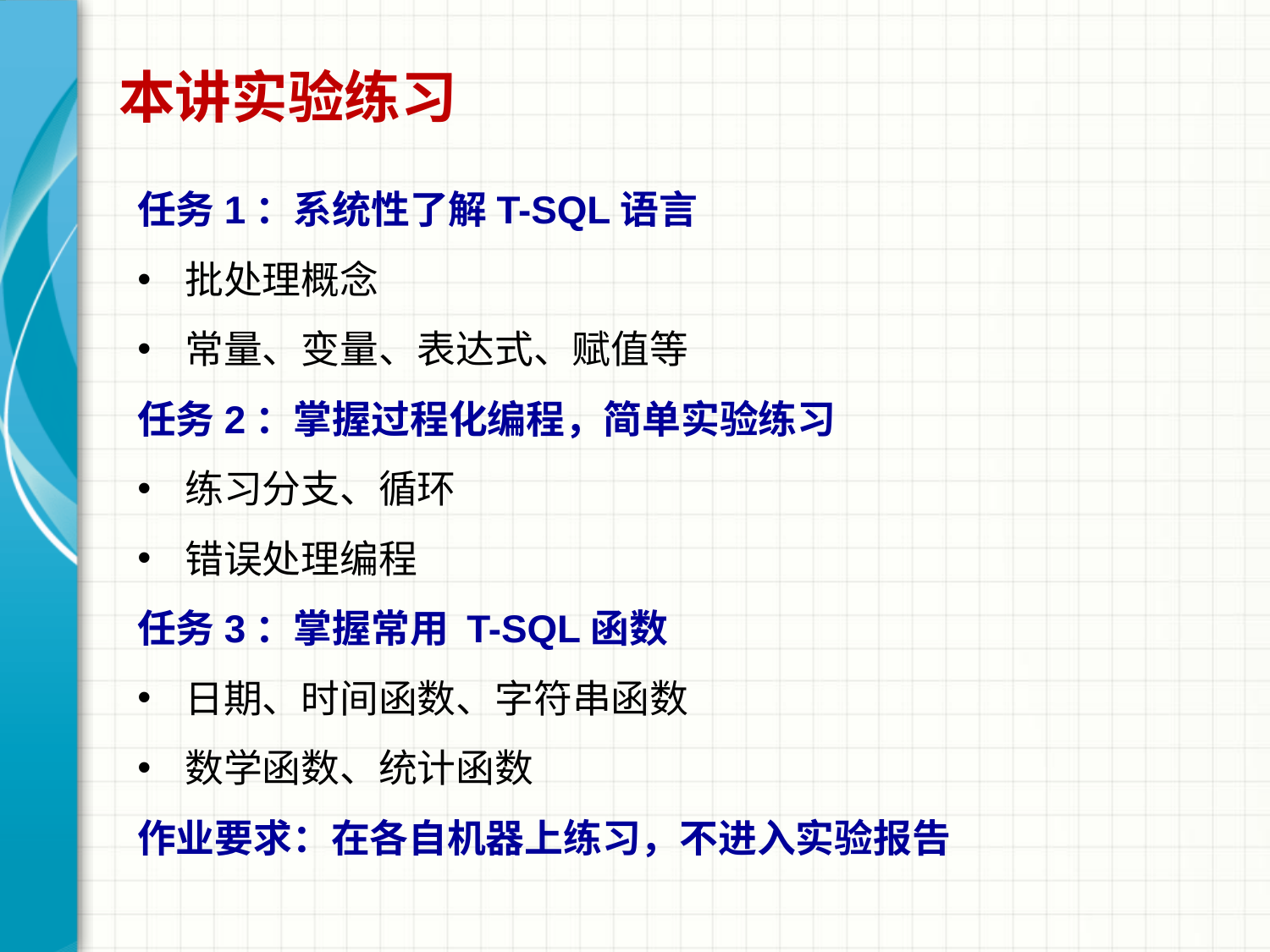

# 本讲实验练习
任务1：系统性了解T-SQL语言
批处理概念
常量、变量、表达式、赋值等
任务2：掌握过程化编程，简单实验练习
练习分支、循环
错误处理编程
任务3：掌握常用 T-SQL函数
日期、时间函数、字符串函数
数学函数、统计函数
作业要求：在各自机器上练习，不进入实验报告